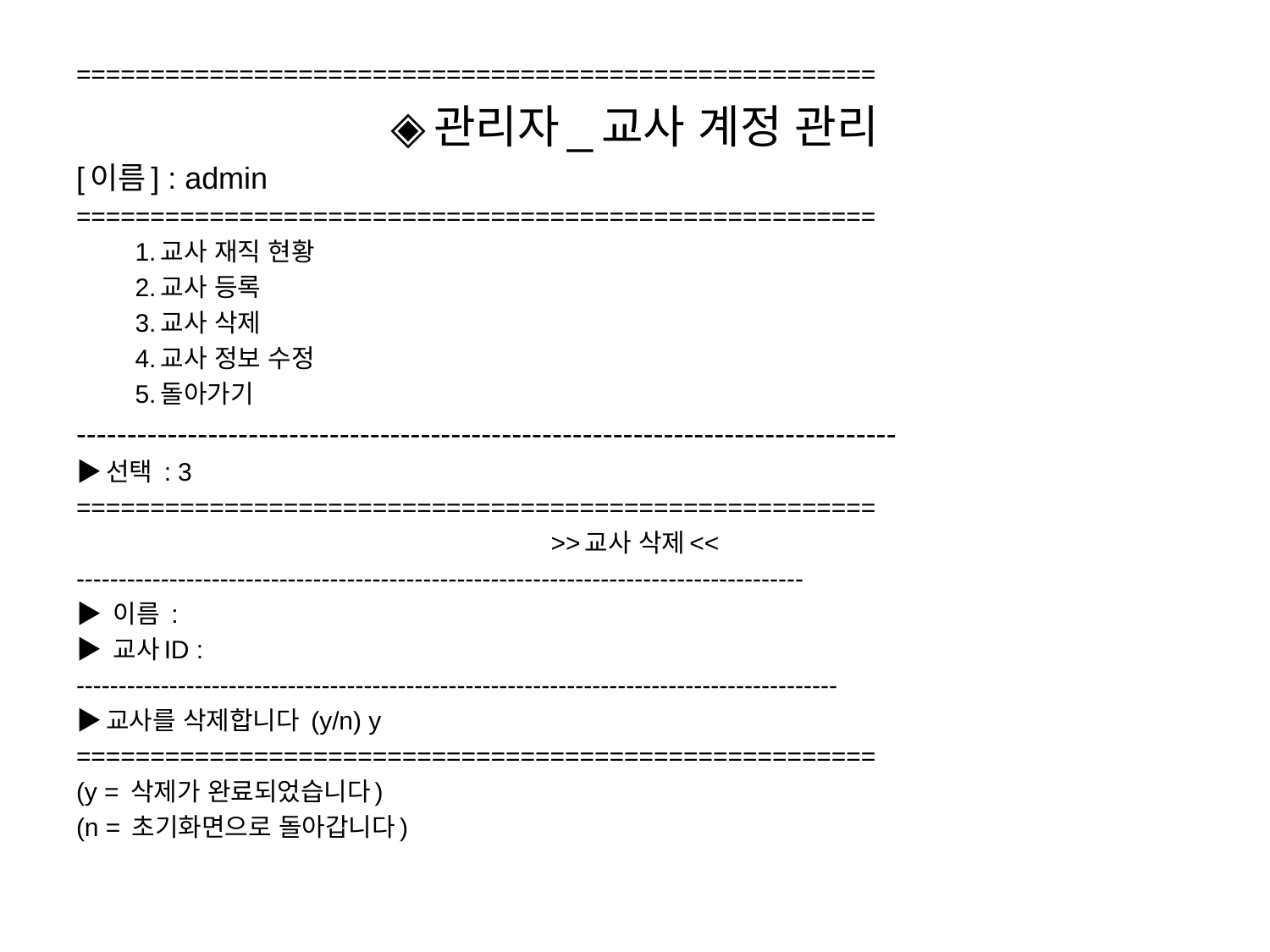

======================================================
◈관리자_교사 계정 관리
[이름] : admin
======================================================
1.교사 재직 현황
2.교사 등록
3.교사 삭제
4.교사 정보 수정
5.돌아가기
---------------------------------------------------------------------------------
▶선택 : 3
======================================================
>>교사 삭제<<
--------------------------------------------------------------------------------------
▶ 이름 :
▶ 교사ID :
------------------------------------------------------------------------------------------
▶교사를 삭제합니다 (y/n) y
======================================================
(y = 삭제가 완료되었습니다)
(n = 초기화면으로 돌아갑니다)